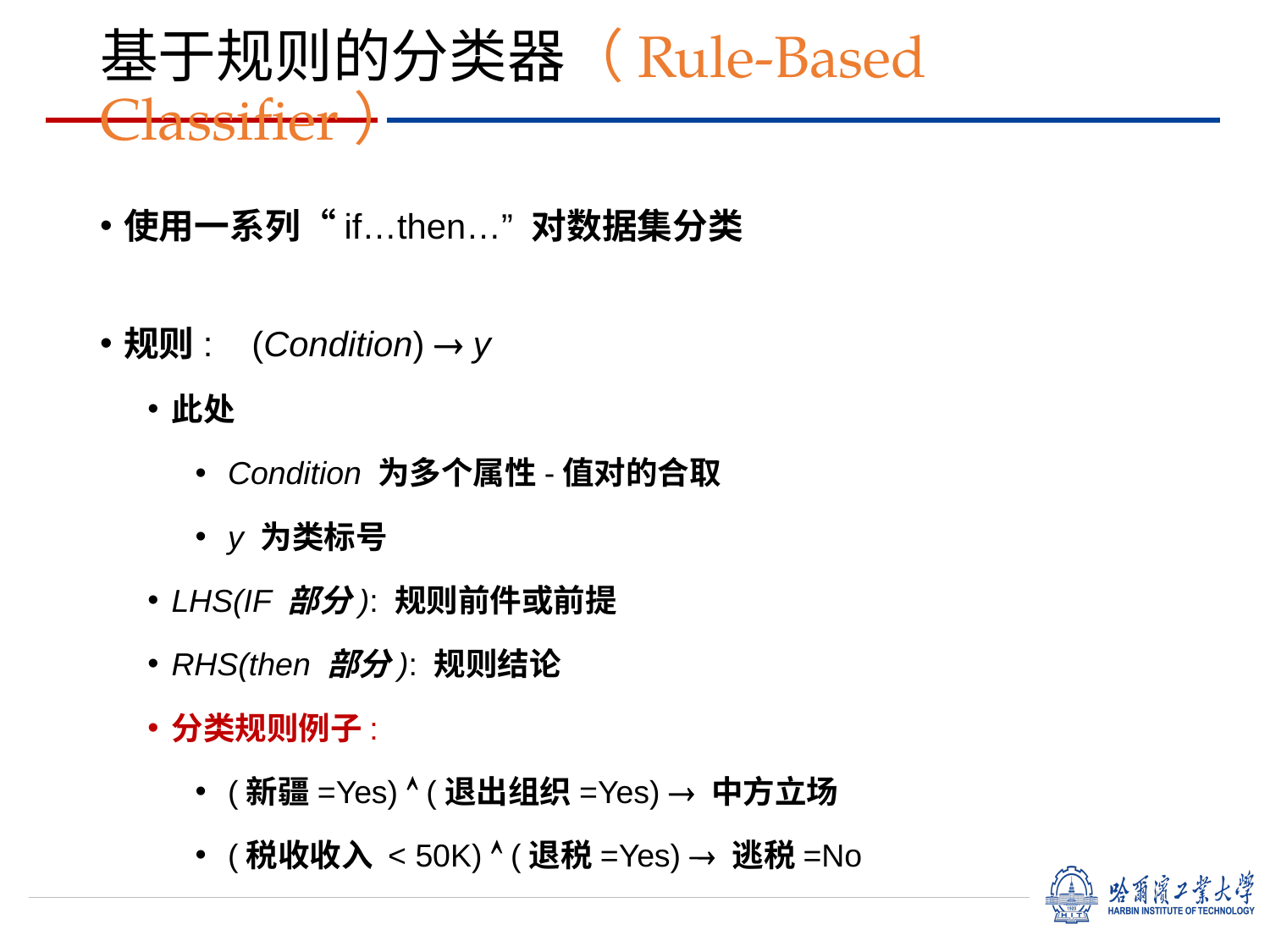

# 基于规则的分类器（Rule-Based Classifier）
使用一系列“if…then…” 对数据集分类

规则:    (Condition) → y
此处
 Condition 为多个属性-值对的合取
 y 为类标号
LHS(IF 部分): 规则前件或前提
RHS(then 部分): 规则结论
分类规则例子:
 (新疆=Yes) ∧ (退出组织=Yes) → 中方立场
 (税收收入 < 50K) ∧ (退税=Yes) → 逃税=No